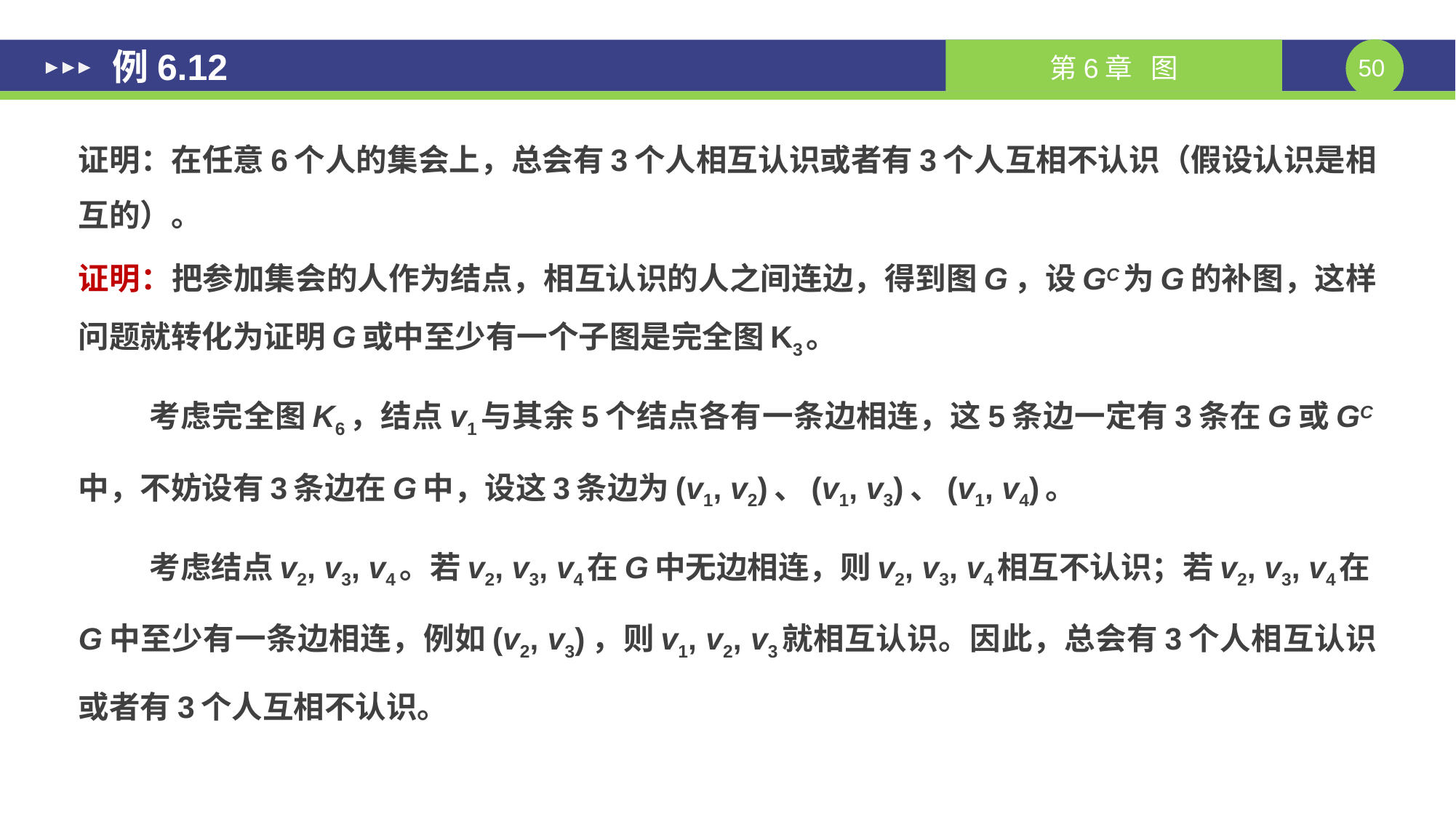

例6.12
证明：在任意6个人的集会上，总会有3个人相互认识或者有3个人互相不认识（假设认识是相互的）。
证明：把参加集会的人作为结点，相互认识的人之间连边，得到图G，设GC为G的补图，这样问题就转化为证明G或中至少有一个子图是完全图K3。
考虑完全图K6，结点v1与其余5个结点各有一条边相连，这5条边一定有3条在G或GC中，不妨设有3条边在G中，设这3条边为(v1, v2)、(v1, v3)、(v1, v4)。
考虑结点v2, v3, v4。若v2, v3, v4在G中无边相连，则v2, v3, v4相互不认识；若v2, v3, v4在G中至少有一条边相连，例如(v2, v3)，则v1, v2, v3就相互认识。因此，总会有3个人相互认识或者有3个人互相不认识。